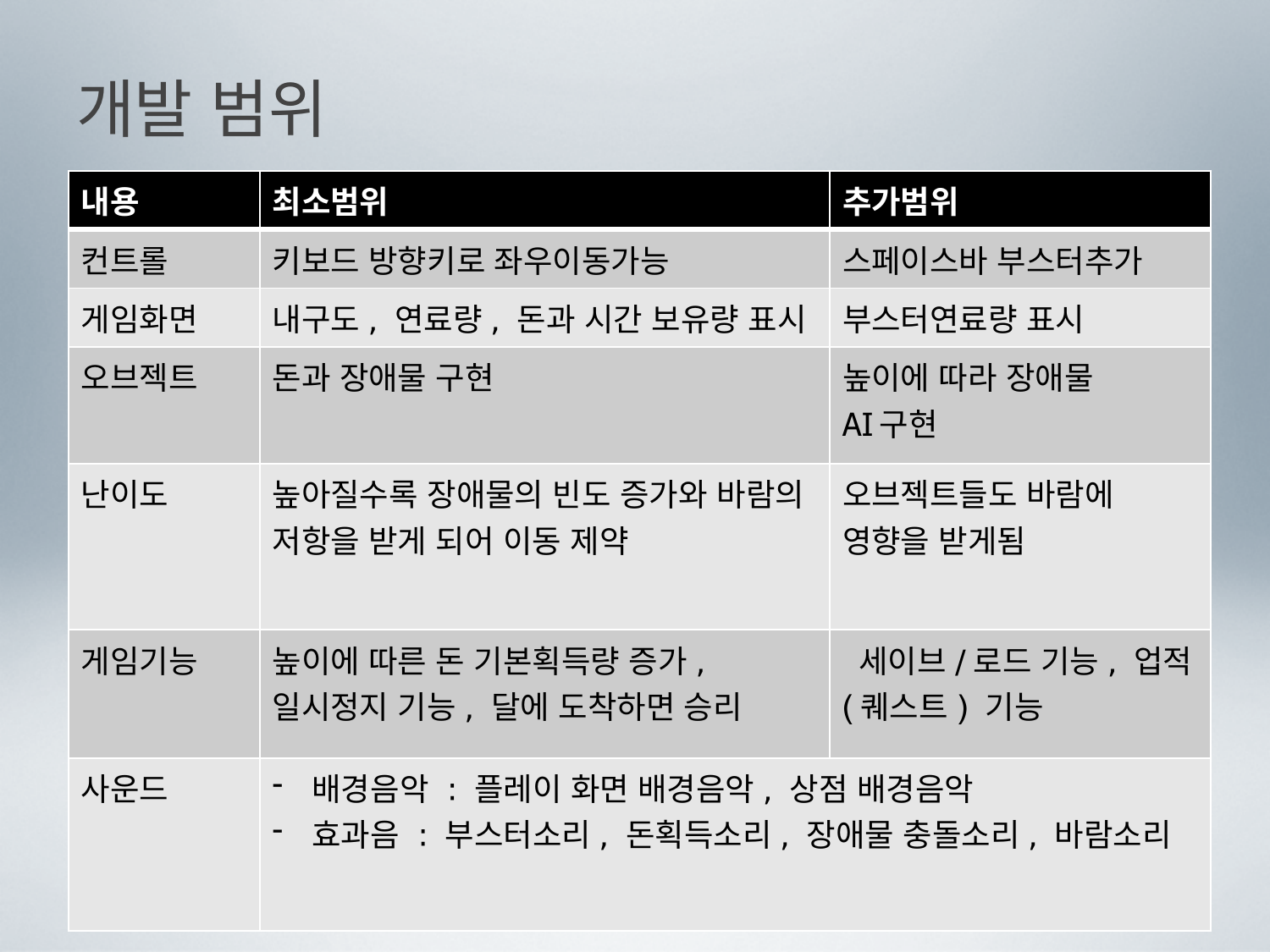

# 개발 범위
| 내용 | 최소범위 | 추가범위 |
| --- | --- | --- |
| 컨트롤 | 키보드 방향키로 좌우이동가능 | 스페이스바 부스터추가 |
| 게임화면 | 내구도, 연료량, 돈과 시간 보유량 표시 | 부스터연료량 표시 |
| 오브젝트 | 돈과 장애물 구현 | 높이에 따라 장애물 AI구현 |
| 난이도 | 높아질수록 장애물의 빈도 증가와 바람의 저항을 받게 되어 이동 제약 | 오브젝트들도 바람에 영향을 받게됨 |
| 게임기능 | 높이에 따른 돈 기본획득량 증가, 일시정지 기능, 달에 도착하면 승리 | 세이브/로드 기능, 업적(퀘스트) 기능 |
| 사운드 | 배경음악 : 플레이 화면 배경음악, 상점 배경음악 효과음 : 부스터소리, 돈획득소리, 장애물 충돌소리, 바람소리 |  |